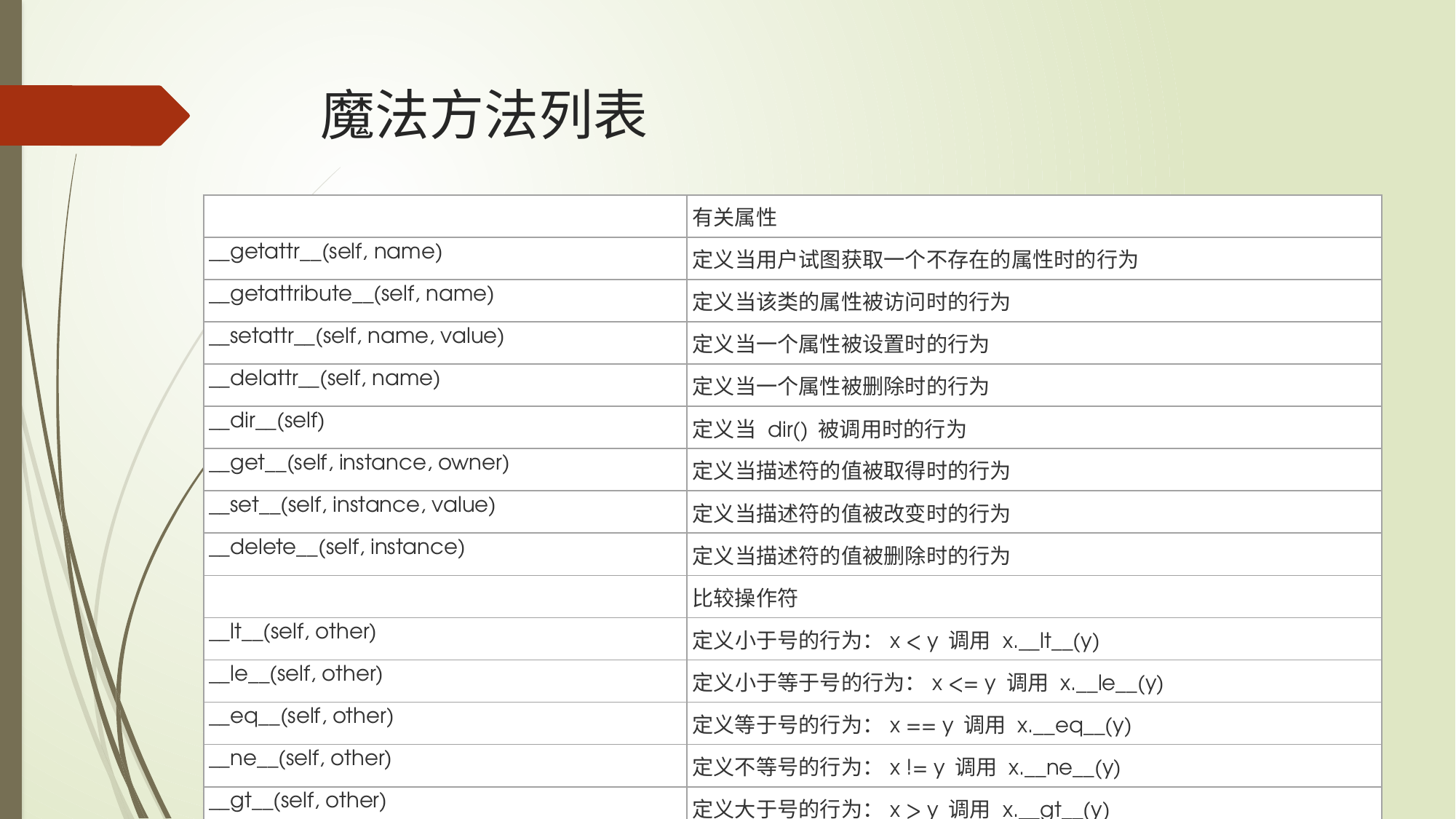

# 魔法方法列表
|  | 有关属性 |
| --- | --- |
| \_\_getattr\_\_(self, name) | 定义当用户试图获取一个不存在的属性时的行为 |
| \_\_getattribute\_\_(self, name) | 定义当该类的属性被访问时的行为 |
| \_\_setattr\_\_(self, name, value) | 定义当一个属性被设置时的行为 |
| \_\_delattr\_\_(self, name) | 定义当一个属性被删除时的行为 |
| \_\_dir\_\_(self) | 定义当 dir() 被调用时的行为 |
| \_\_get\_\_(self, instance, owner) | 定义当描述符的值被取得时的行为 |
| \_\_set\_\_(self, instance, value) | 定义当描述符的值被改变时的行为 |
| \_\_delete\_\_(self, instance) | 定义当描述符的值被删除时的行为 |
|  | 比较操作符 |
| \_\_lt\_\_(self, other) | 定义小于号的行为：x < y 调用 x.\_\_lt\_\_(y) |
| \_\_le\_\_(self, other) | 定义小于等于号的行为：x <= y 调用 x.\_\_le\_\_(y) |
| \_\_eq\_\_(self, other) | 定义等于号的行为：x == y 调用 x.\_\_eq\_\_(y) |
| \_\_ne\_\_(self, other) | 定义不等号的行为：x != y 调用 x.\_\_ne\_\_(y) |
| \_\_gt\_\_(self, other) | 定义大于号的行为：x > y 调用 x.\_\_gt\_\_(y) |
| \_\_ge\_\_(self, other) | 定义大于等于号的行为：x >= y 调用 x.\_\_ge\_\_(y) |